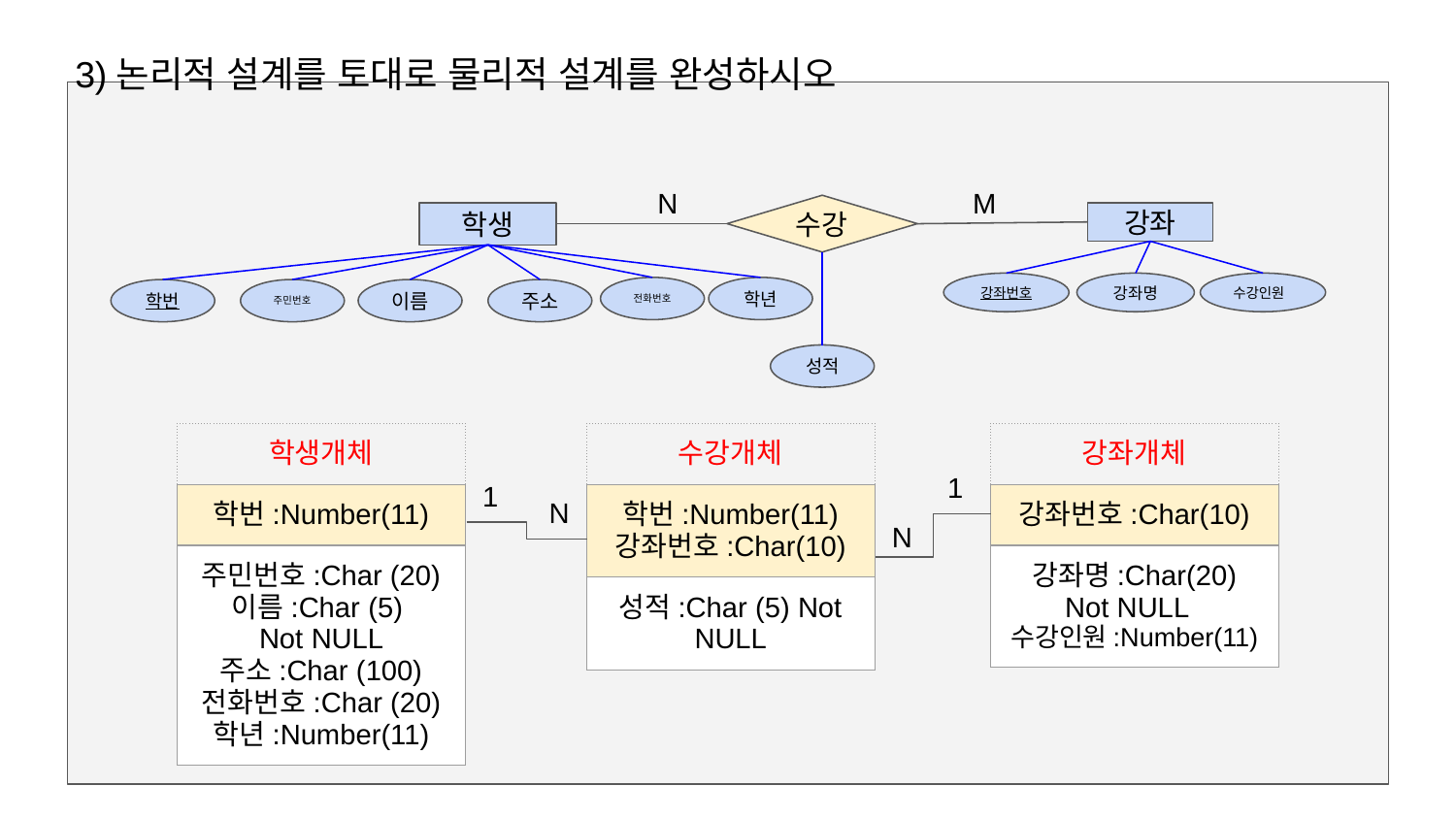

3)논리적 설계를 토대로 물리적 설계를 완성하시오

N
M
수강
강좌
학생
강좌번호
강좌명
수강인원
학년
전화번호
학번
주민번호
이름
주소
성적
| 학생개체 |
| --- |
| 학번:Number(11) |
| 주민번호:Char (20) 이름:Char (5) Not NULL 주소:Char (100) 전화번호:Char (20) 학년:Number(11) |
| 수강개체 |
| --- |
| 학번:Number(11) 강좌번호:Char(10) |
| 성적:Char (5) Not NULL |
| 강좌개체 |
| --- |
| 강좌번호:Char(10) |
| 강좌명:Char(20) Not NULL 수강인원:Number(11) |
1
1
N

N